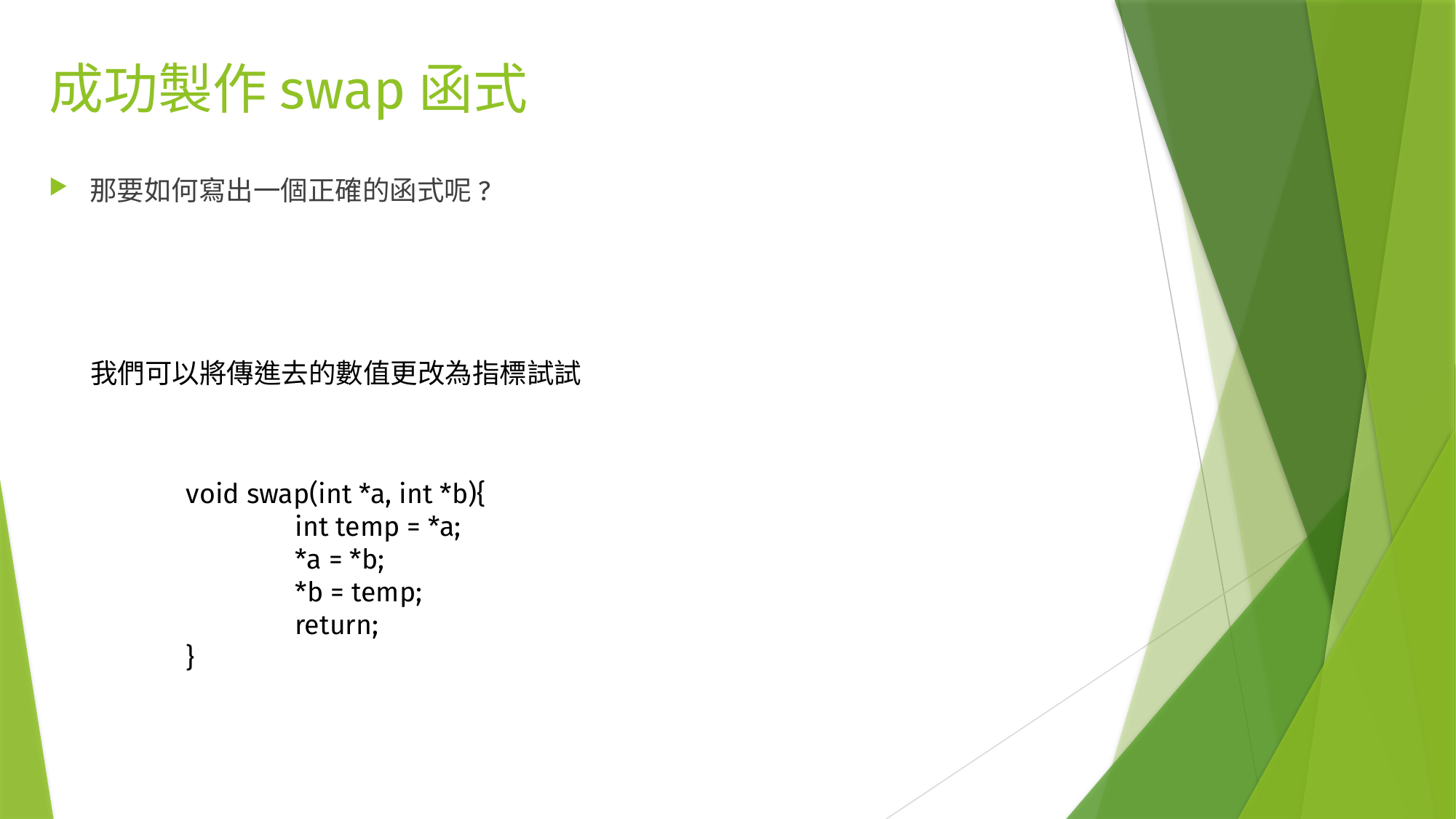

# 成功製作swap函式
那要如何寫出一個正確的函式呢?
我們可以將傳進去的數值更改為指標試試
void swap(int *a, int *b){
	int temp = *a;
	*a = *b;
	*b = temp;
	return;
}